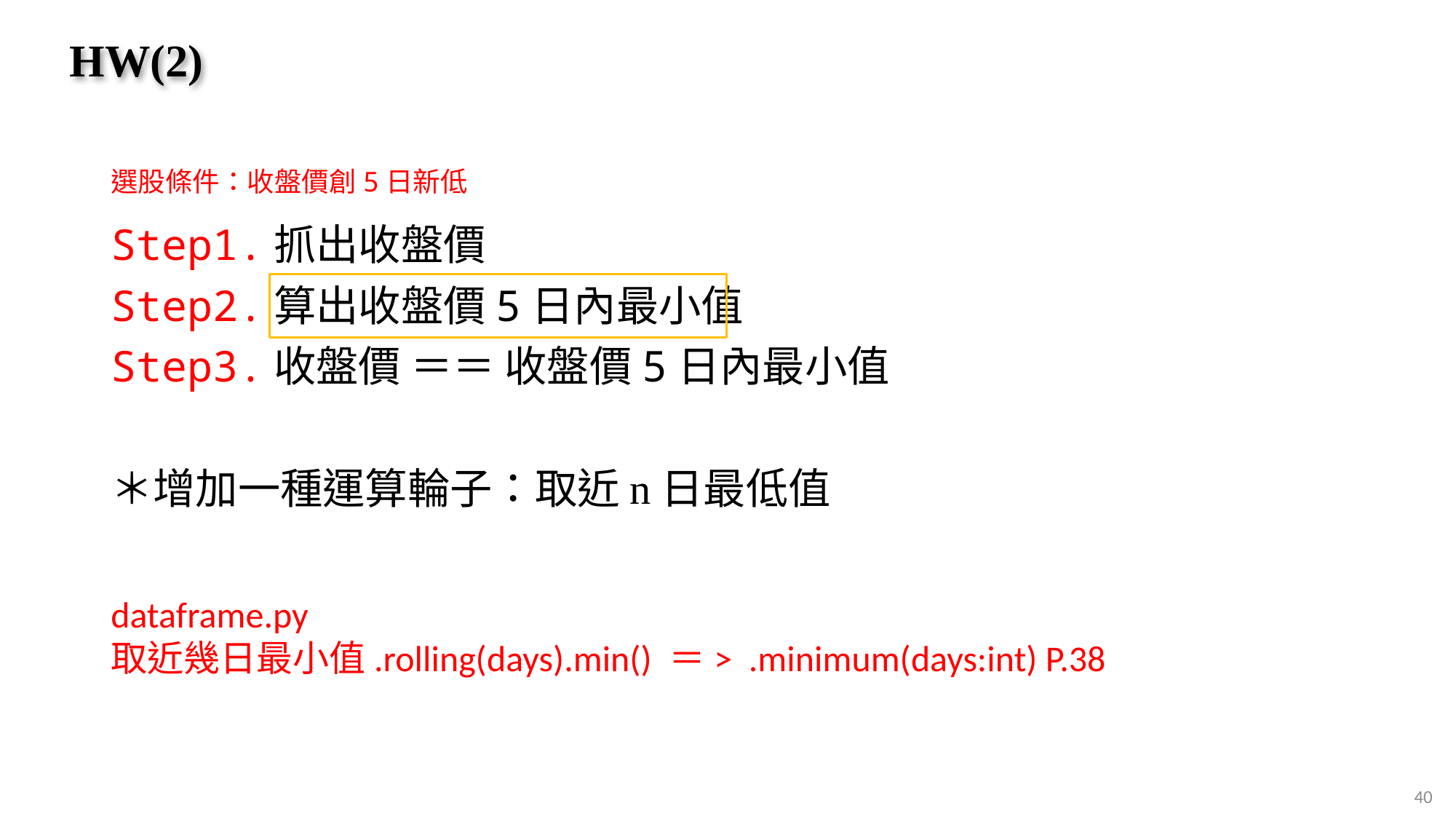

# HW(2)
選股條件：收盤價創5日新低
Step1.抓出收盤價
Step2.算出收盤價5日內最小值
Step3.收盤價 ＝＝ 收盤價5日內最小值

＊增加一種運算輪子：取近n日最低值

dataframe.py
取近幾日最小值.rolling(days).min() ＝>  .minimum(days:int) P.38
40